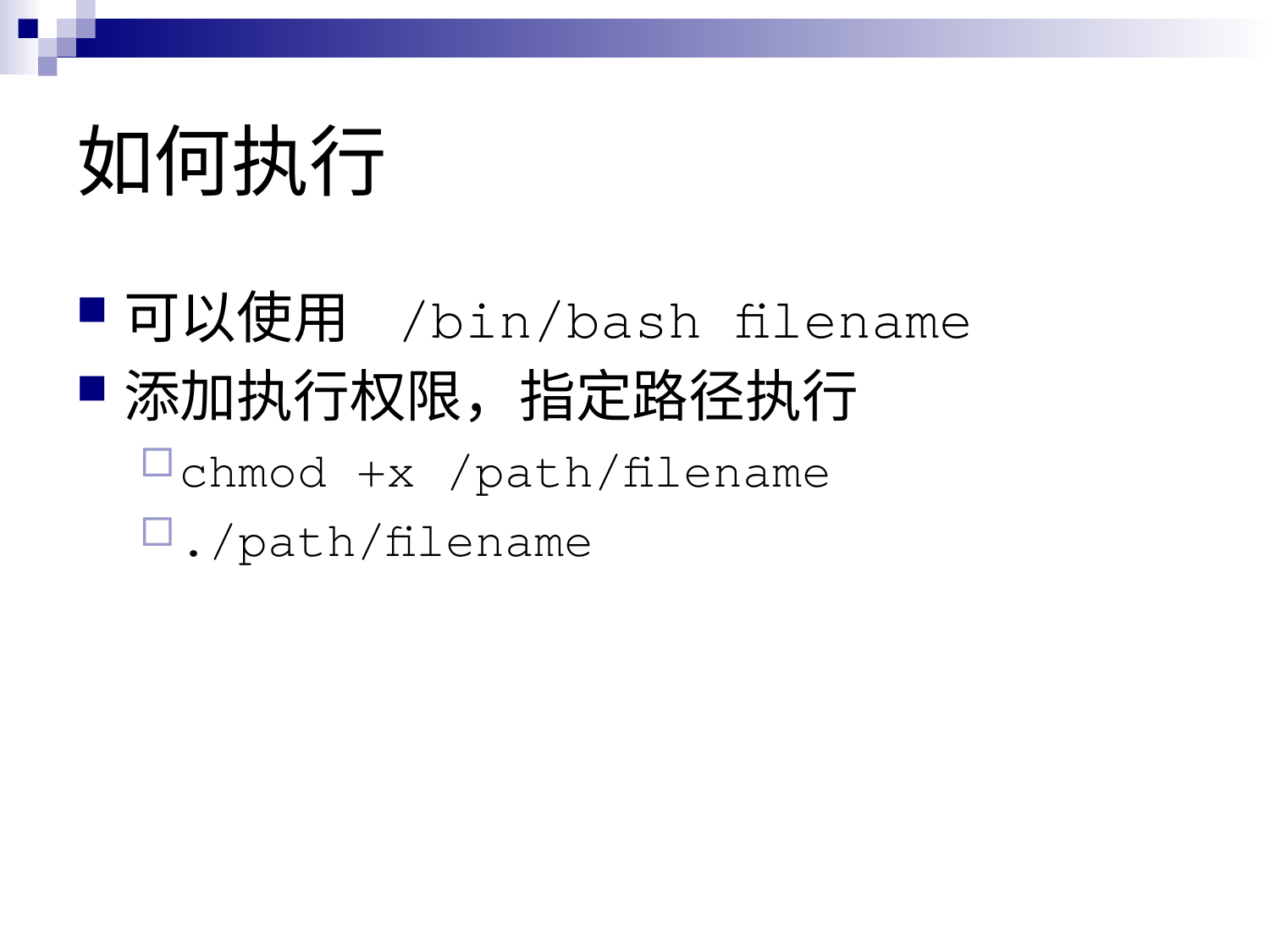

# 如何执行
可以使用 /bin/bash filename
添加执行权限，指定路径执行
chmod +x /path/filename
./path/filename